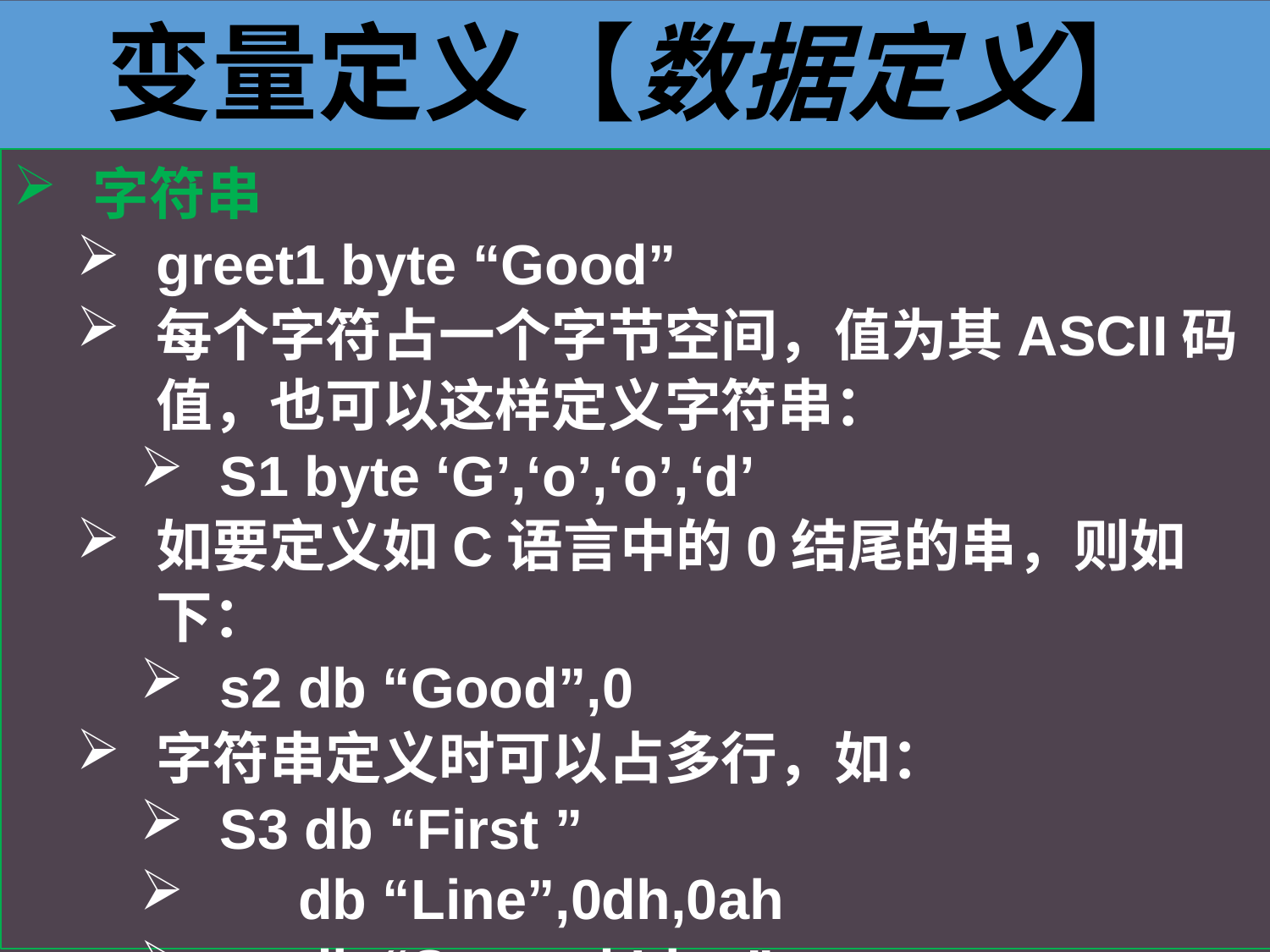

变量定义【数据定义】
字符串
greet1 byte “Good”
每个字符占一个字节空间，值为其ASCII码值，也可以这样定义字符串：
S1 byte ‘G’,‘o’,‘o’,‘d’
如要定义如C语言中的0结尾的串，则如下：
s2 db “Good”,0
字符串定义时可以占多行，如：
S3 db “First ”
     db “Line”,0dh,0ah
     db “Second Line”